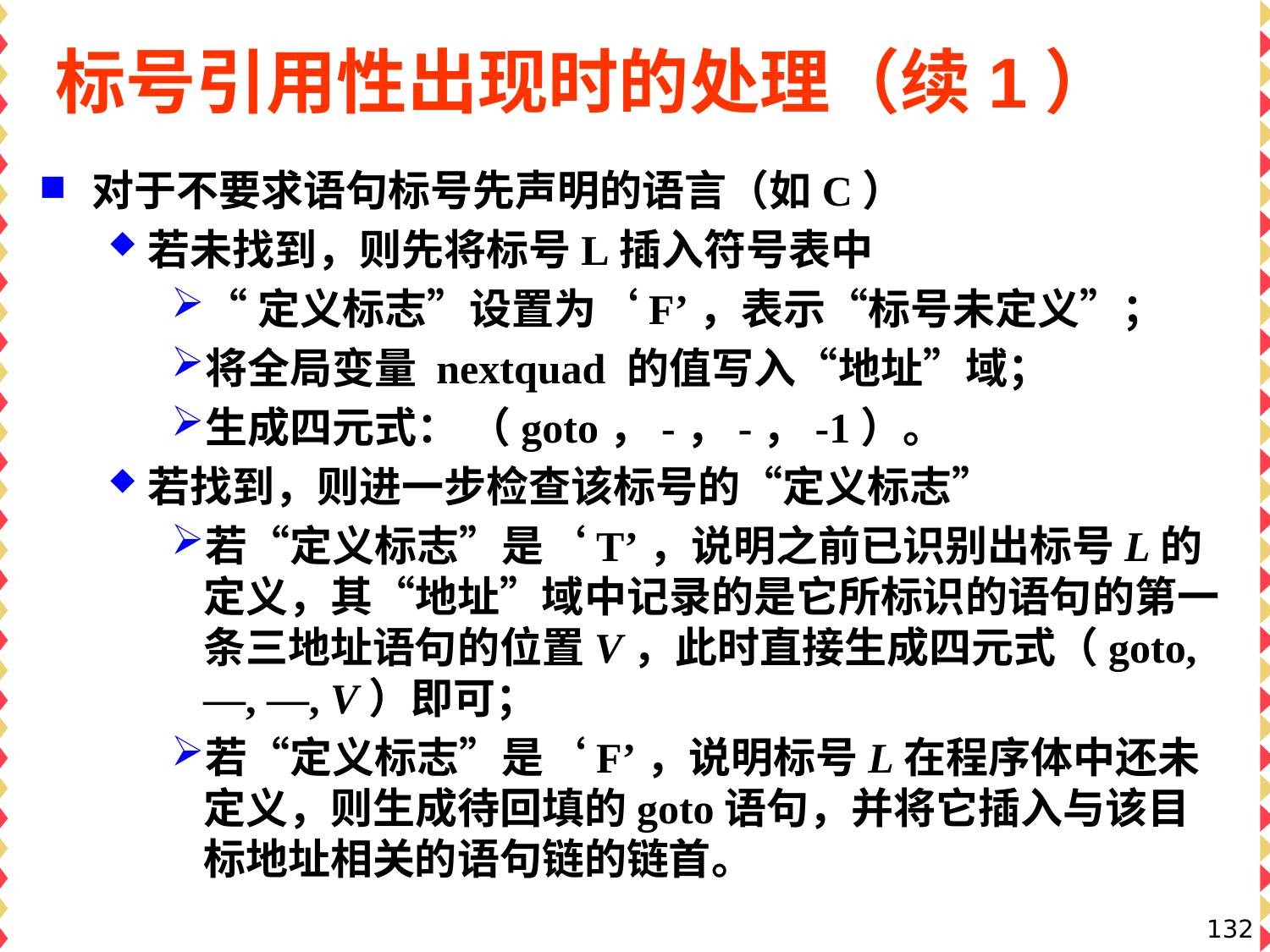

# 标号引用性出现时的处理（续1）
对于不要求语句标号先声明的语言（如C）
若未找到，则先将标号L插入符号表中
“定义标志”设置为‘F’，表示“标号未定义”；
将全局变量 nextquad 的值写入“地址”域；
生成四元式： （goto，-，-，-1）。
若找到，则进一步检查该标号的“定义标志”
若“定义标志”是‘T’，说明之前已识别出标号L的定义，其“地址”域中记录的是它所标识的语句的第一条三地址语句的位置V，此时直接生成四元式（goto, —, —, V）即可；
若“定义标志”是‘F’，说明标号L在程序体中还未定义，则生成待回填的goto语句，并将它插入与该目标地址相关的语句链的链首。
132